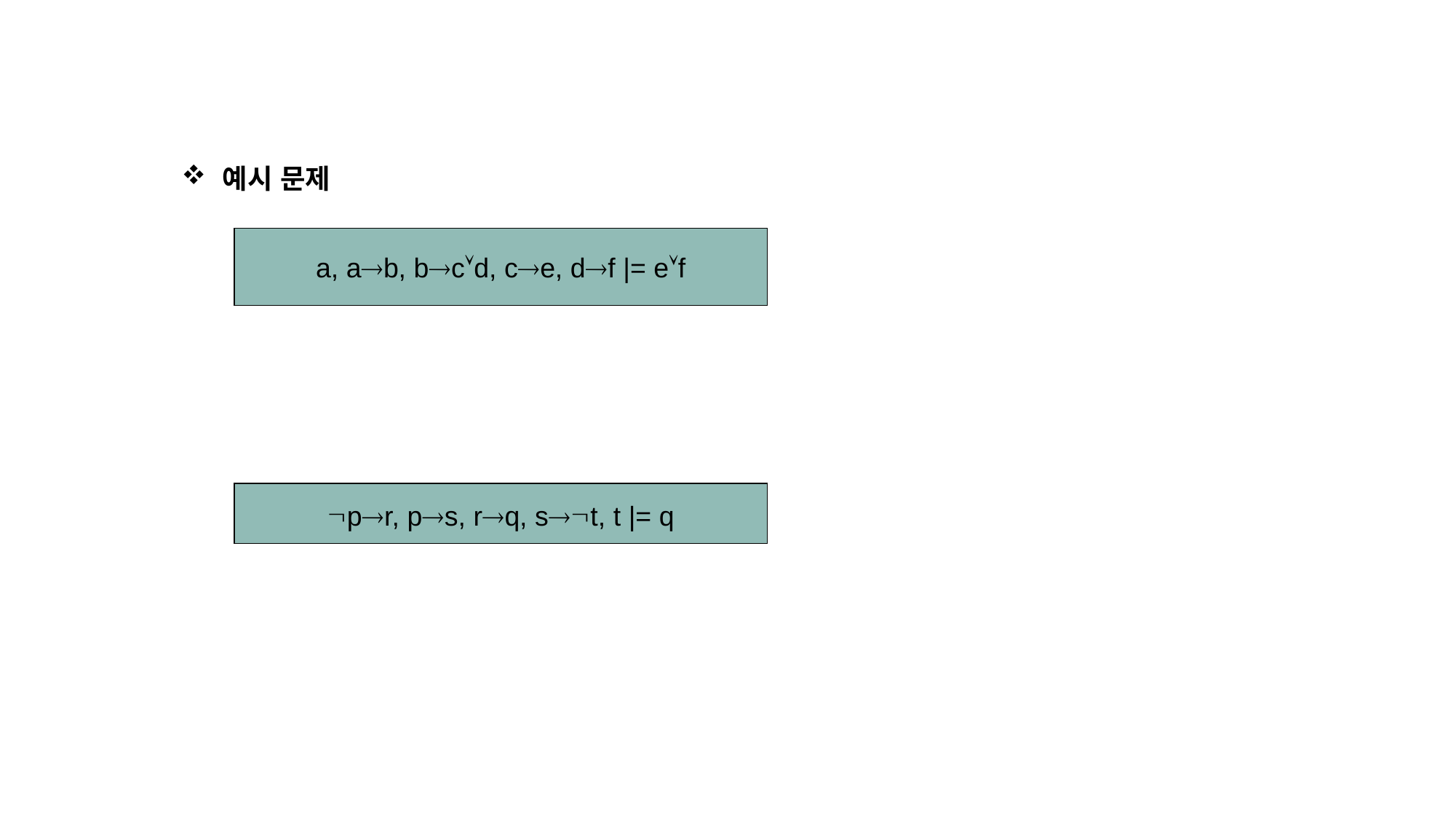

예시 문제
a, a→b, b→c∨d, c→e, d→f |= e∨f
¬p→r, p→s, r→q, s→¬t, t |= q